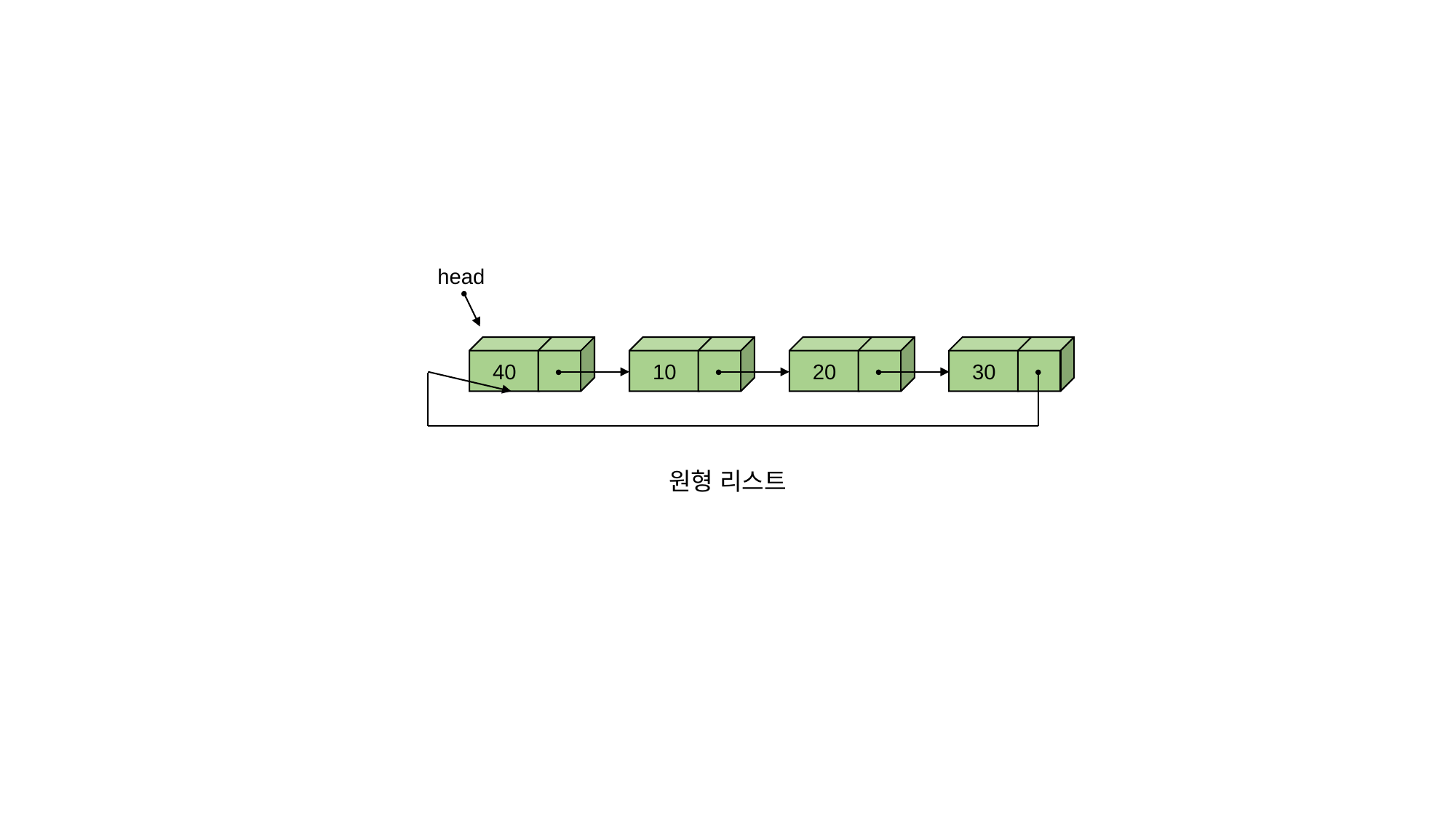

head

40

10

20

30

원형 리스트